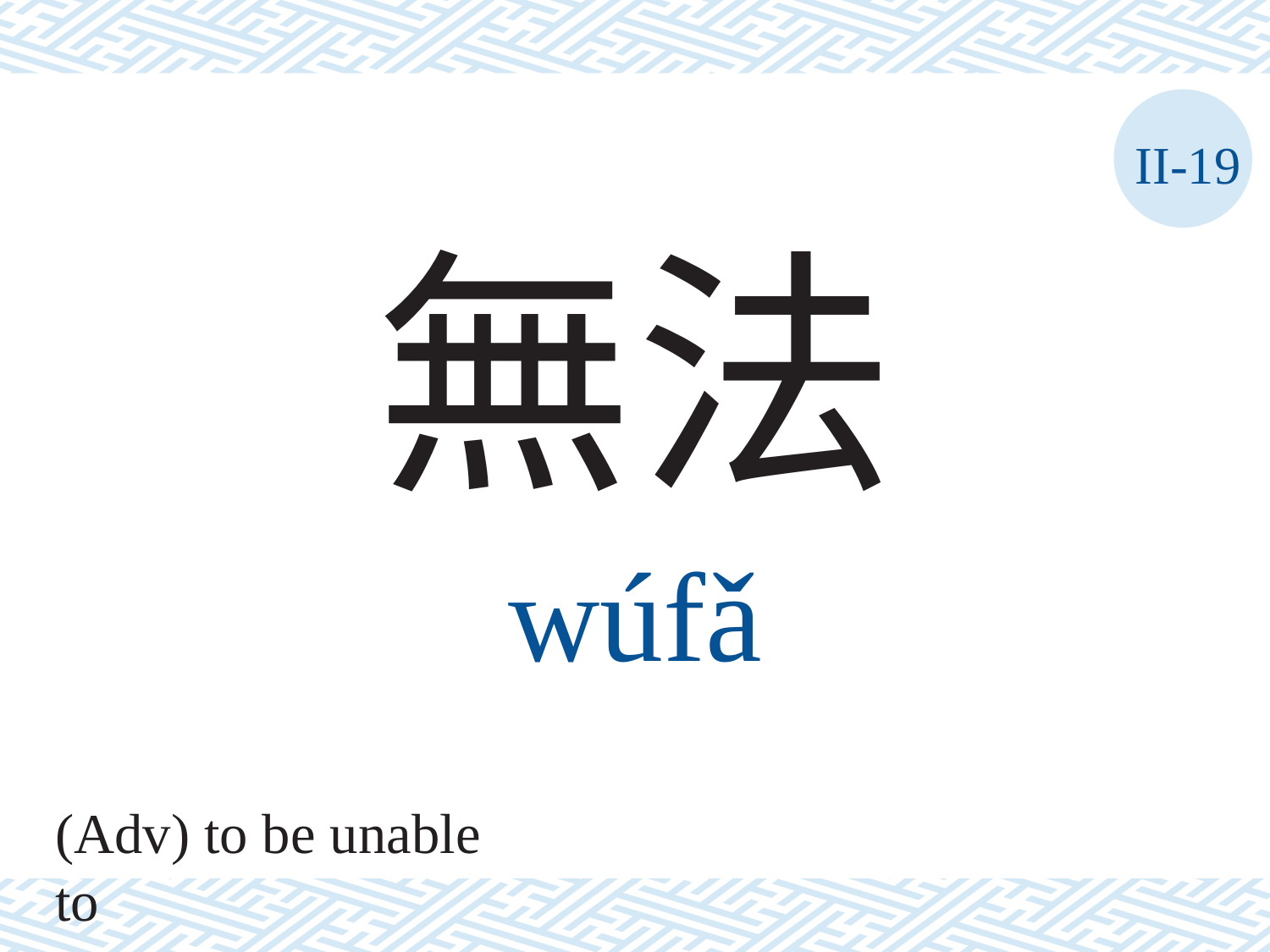

II-19
無法
wúfǎ
(Adv) to be unable to